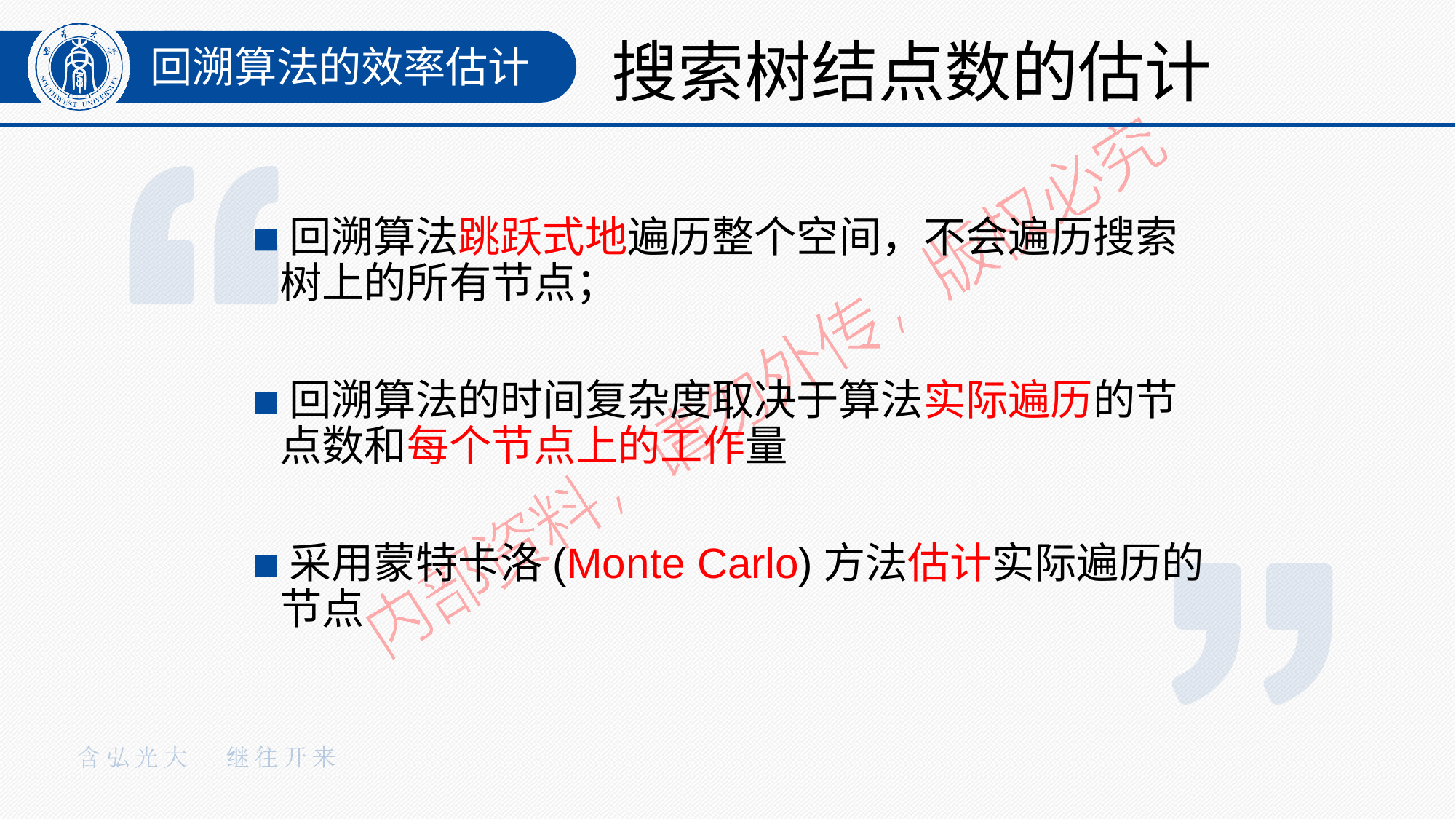

# 搜索树结点数的估计

回溯算法的效率估计
◼回溯算法跳跃式地遍历整个空间，不会遍历搜索 树上的所有节点；

◼回溯算法的时间复杂度取决于算法实际遍历的节 点数和每个节点上的工作量

◼采用蒙特卡洛(Monte Carlo)方法估计实际遍历的 节点